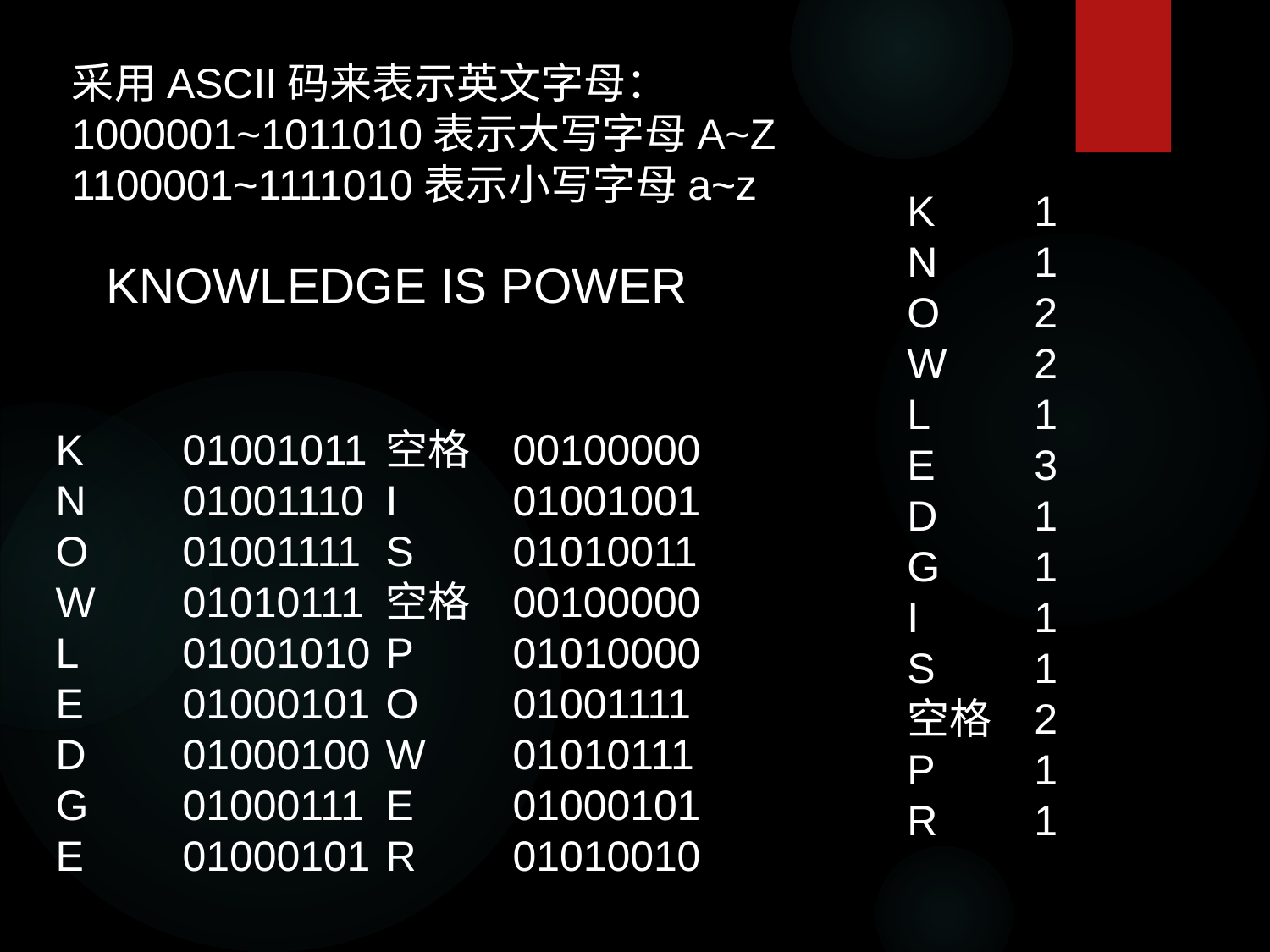

采用ASCII码来表示英文字母：
1000001~1011010表示大写字母A~Z
1100001~1111010表示小写字母a~z
K	1
N	1
O	2
W	2
L	1
E	3
D	1
G	1
I	1
S	1
空格	2
P	1
R	1
KNOWLEDGE IS POWER
K	01001011
N	01001110
O	01001111
W	01010111
L	01001010
E	01000101
D	01000100
G	01000111
E	01000101
空格	00100000
I	01001001
S	01010011
空格	00100000
P	01010000
O	01001111
W	01010111
E	01000101
R	01010010